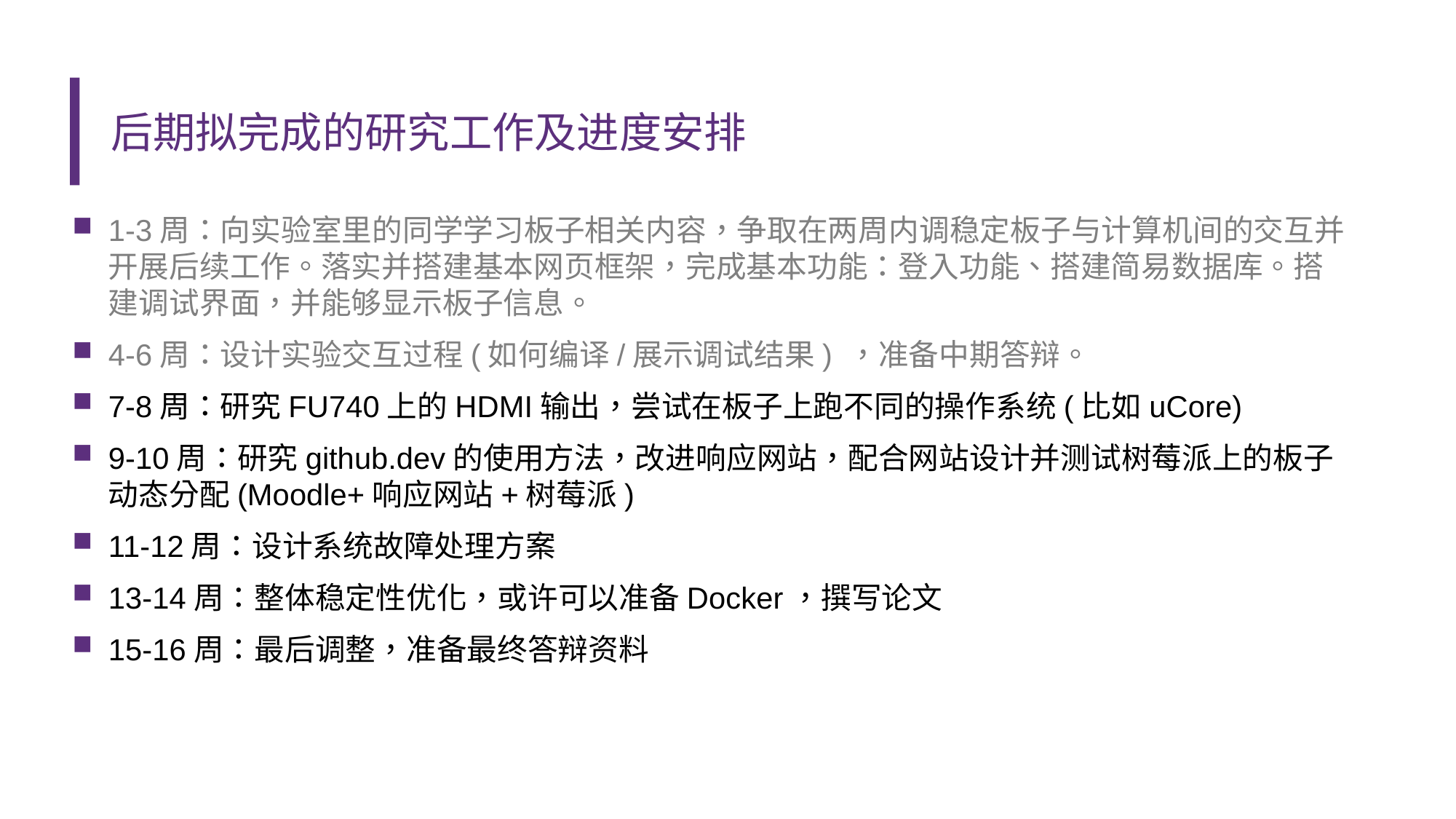

# 后期拟完成的研究工作及进度安排
1-3周：向实验室里的同学学习板子相关内容，争取在两周内调稳定板子与计算机间的交互并开展后续工作。落实并搭建基本网页框架，完成基本功能：登入功能、搭建简易数据库。搭建调试界面，并能够显示板子信息。
4-6周：设计实验交互过程(如何编译/展示调试结果) ，准备中期答辩。
7-8周：研究FU740上的HDMI输出，尝试在板子上跑不同的操作系统(比如uCore)
9-10周：研究github.dev的使用方法，改进响应网站，配合网站设计并测试树莓派上的板子动态分配(Moodle+响应网站+树莓派)
11-12周：设计系统故障处理方案
13-14周：整体稳定性优化，或许可以准备Docker，撰写论文
15-16周：最后调整，准备最终答辩资料